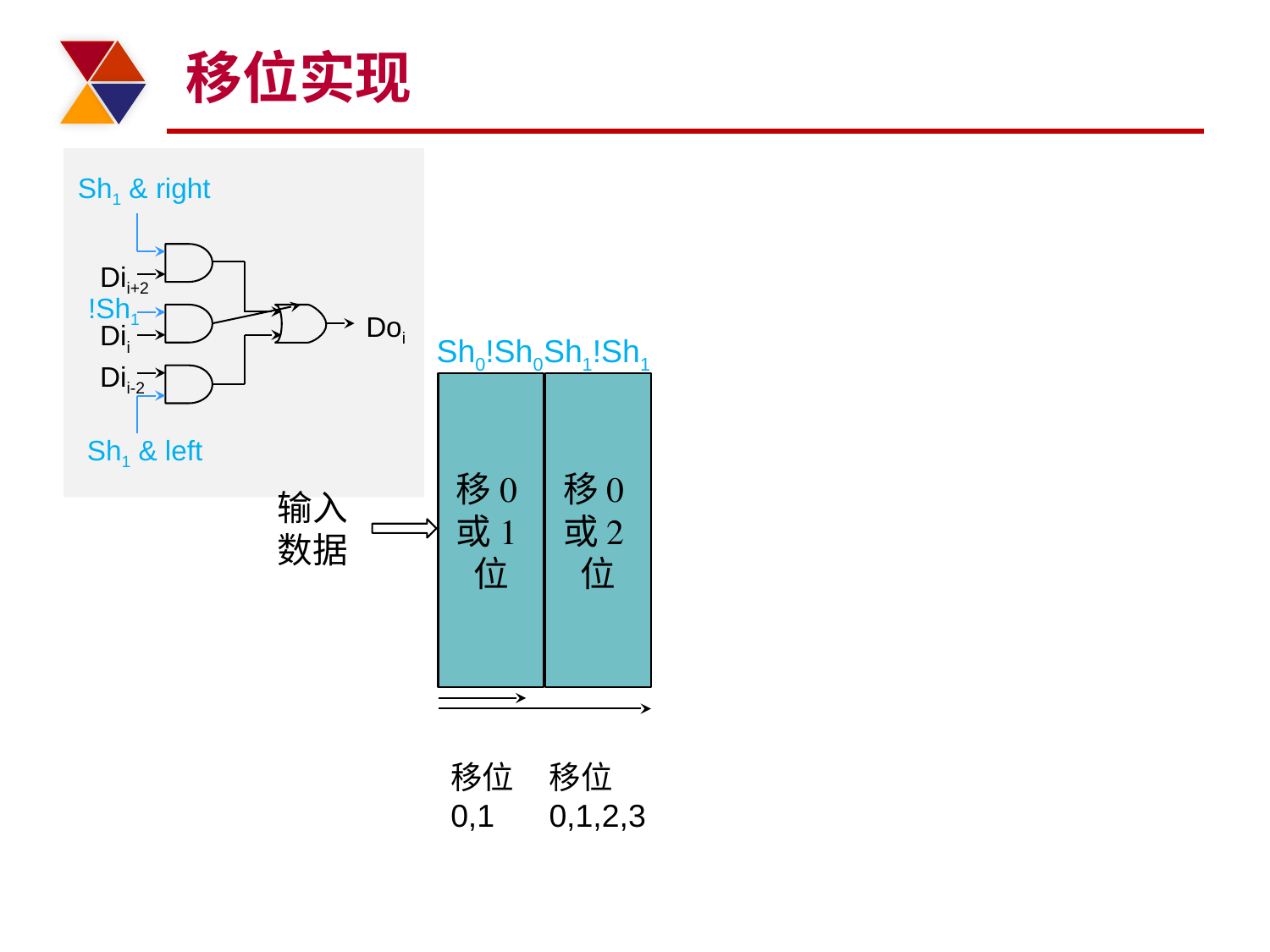

# 移位实现

Sh1 & right

Dii+2
!Sh1
Doi

Dii
Dii-2

Sh1 & left
Sh1!Sh1
Sh0!Sh0
移0或2位
移0或1位
输入数据

移位
0,1,2,3
移位
0,1